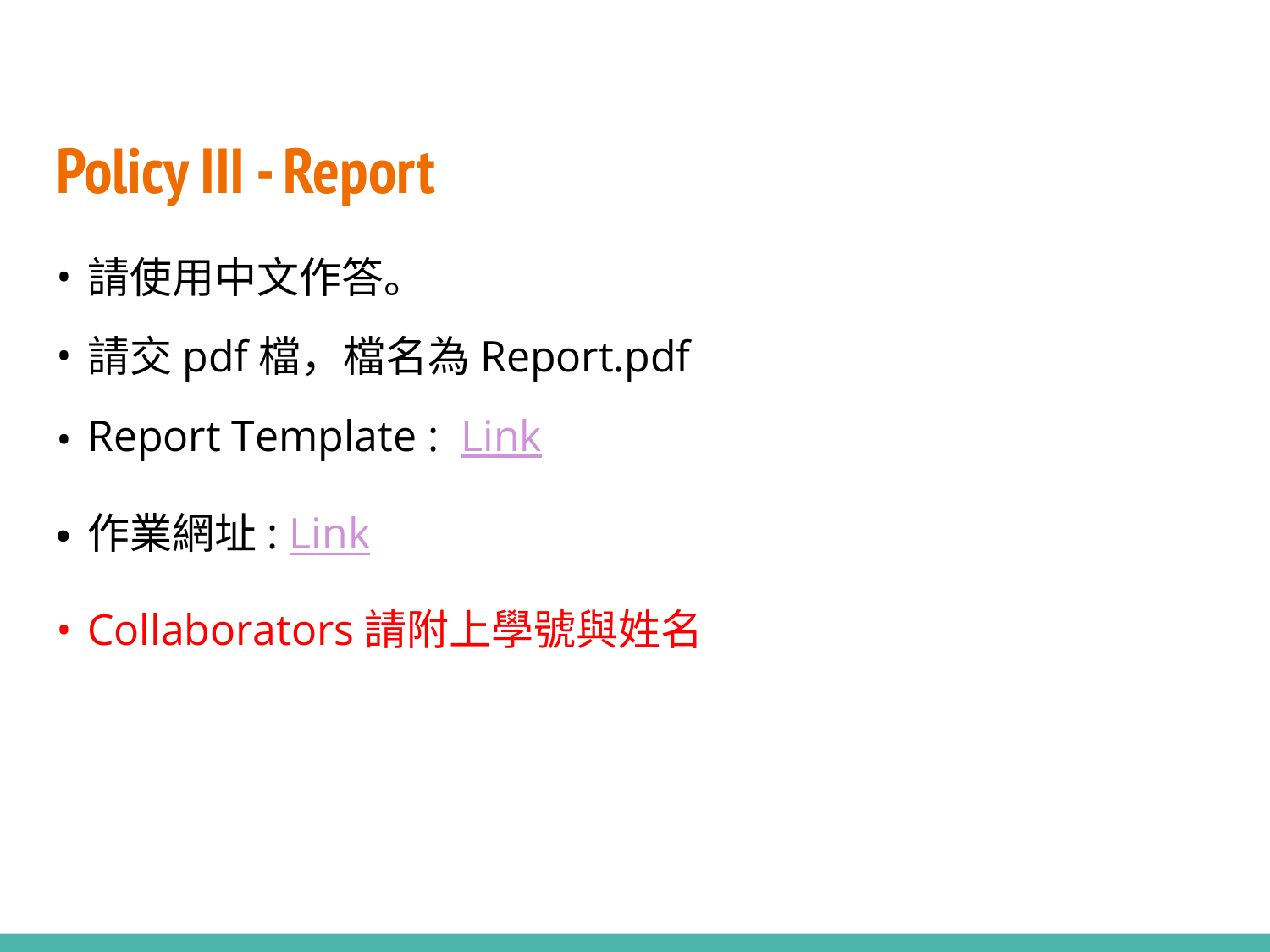

# Policy III - Report
請使用中文作答。
請交pdf檔，檔名為Report.pdf
Report Template :  Link
作業網址: Link
Collaborators請附上學號與姓名